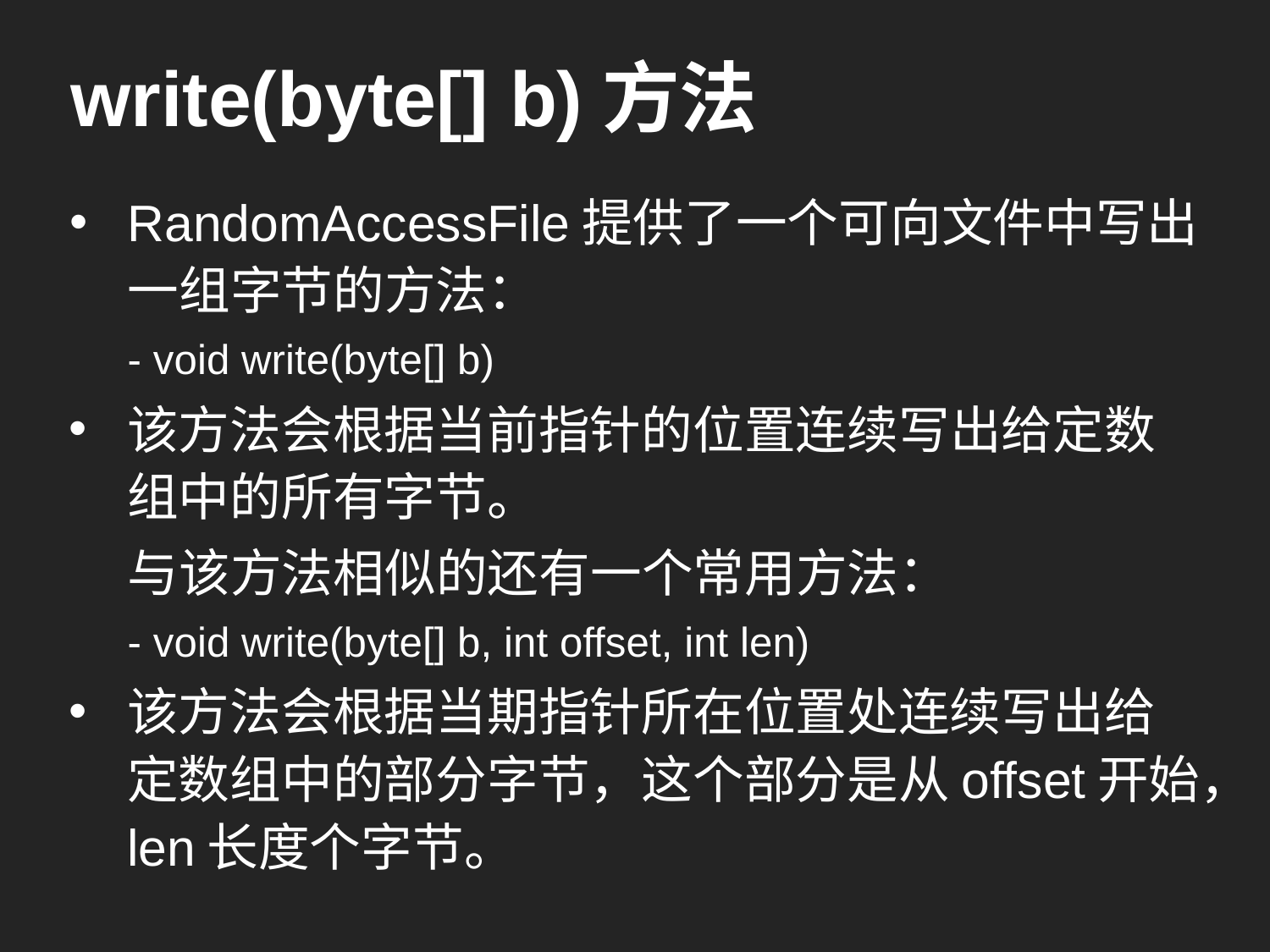

# write(byte[] b)方法
RandomAccessFile提供了一个可向文件中写出一组字节的方法：
- void write(byte[] b)
该方法会根据当前指针的位置连续写出给定数组中的所有字节。
与该方法相似的还有一个常用方法：
- void write(byte[] b, int offset, int len)
该方法会根据当期指针所在位置处连续写出给定数组中的部分字节，这个部分是从offset开始，len长度个字节。